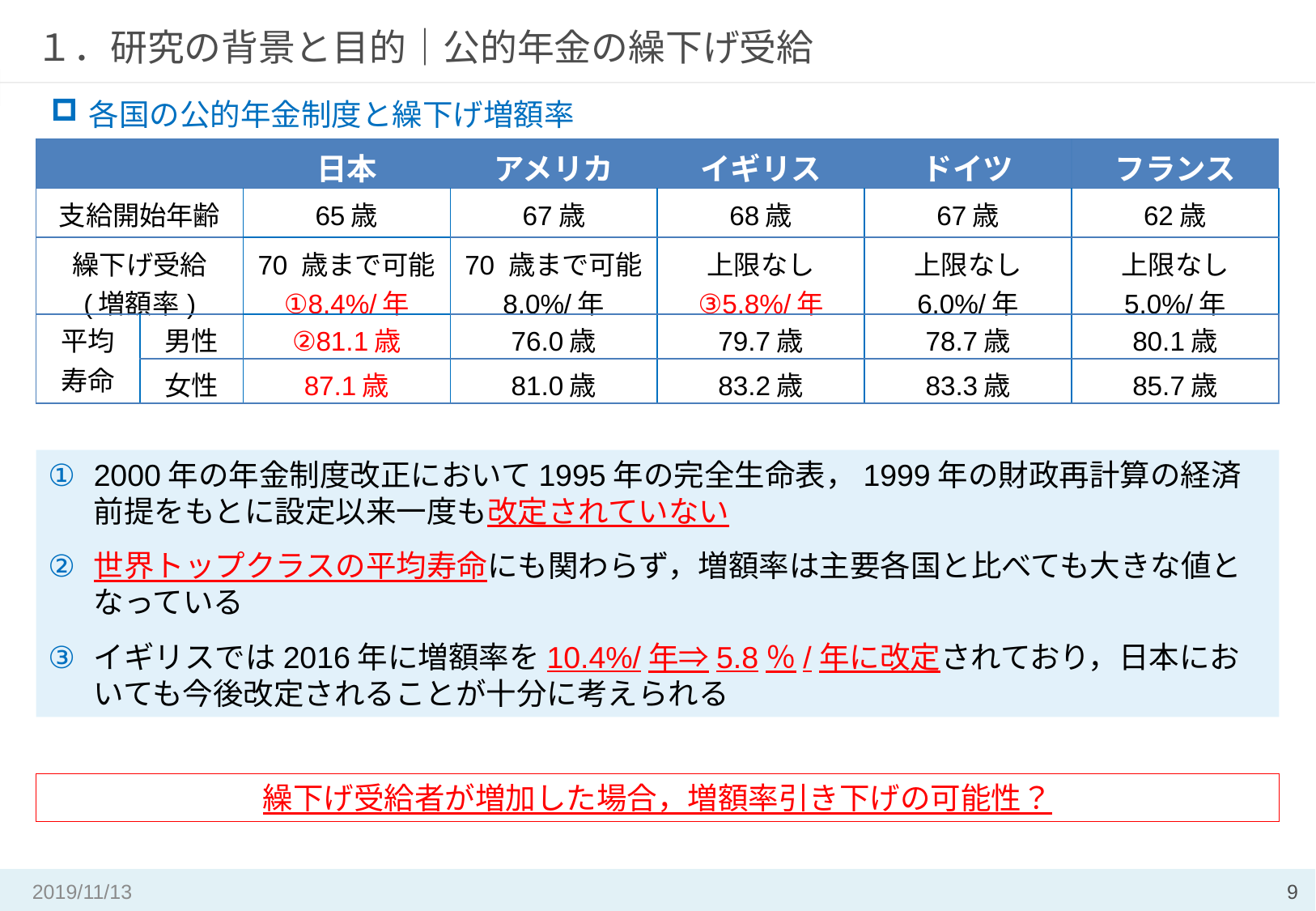

# １．研究の背景と目的｜公的年金の繰下げ受給
各国の公的年金制度と繰下げ増額率
|  |  | 日本 | アメリカ | イギリス | ドイツ | フランス |
| --- | --- | --- | --- | --- | --- | --- |
| 支給開始年齢 |  | 65歳 | 67歳 | 68歳 | 67歳 | 62歳 |
| 繰下げ受給 (増額率) |  | 70 歳まで可能 ①8.4%/年 | 70 歳まで可能 8.0%/年 | 上限なし ③5.8%/年 | 上限なし 6.0%/年 | 上限なし 5.0%/年 |
| 平均寿命 | 男性 | ②81.1歳 | 76.0歳 | 79.7歳 | 78.7歳 | 80.1歳 |
|  | 女性 | 87.1歳 | 81.0歳 | 83.2歳 | 83.3歳 | 85.7歳 |
2000年の年金制度改正において1995年の完全生命表，1999年の財政再計算の経済前提をもとに設定以来一度も改定されていない

世界トップクラスの平均寿命にも関わらず，増額率は主要各国と比べても大きな値となっている

イギリスでは2016年に増額率を10.4%/年⇒5.8％/年に改定されており，日本においても今後改定されることが十分に考えられる
繰下げ受給者が増加した場合，増額率引き下げの可能性？

2019/11/13
9